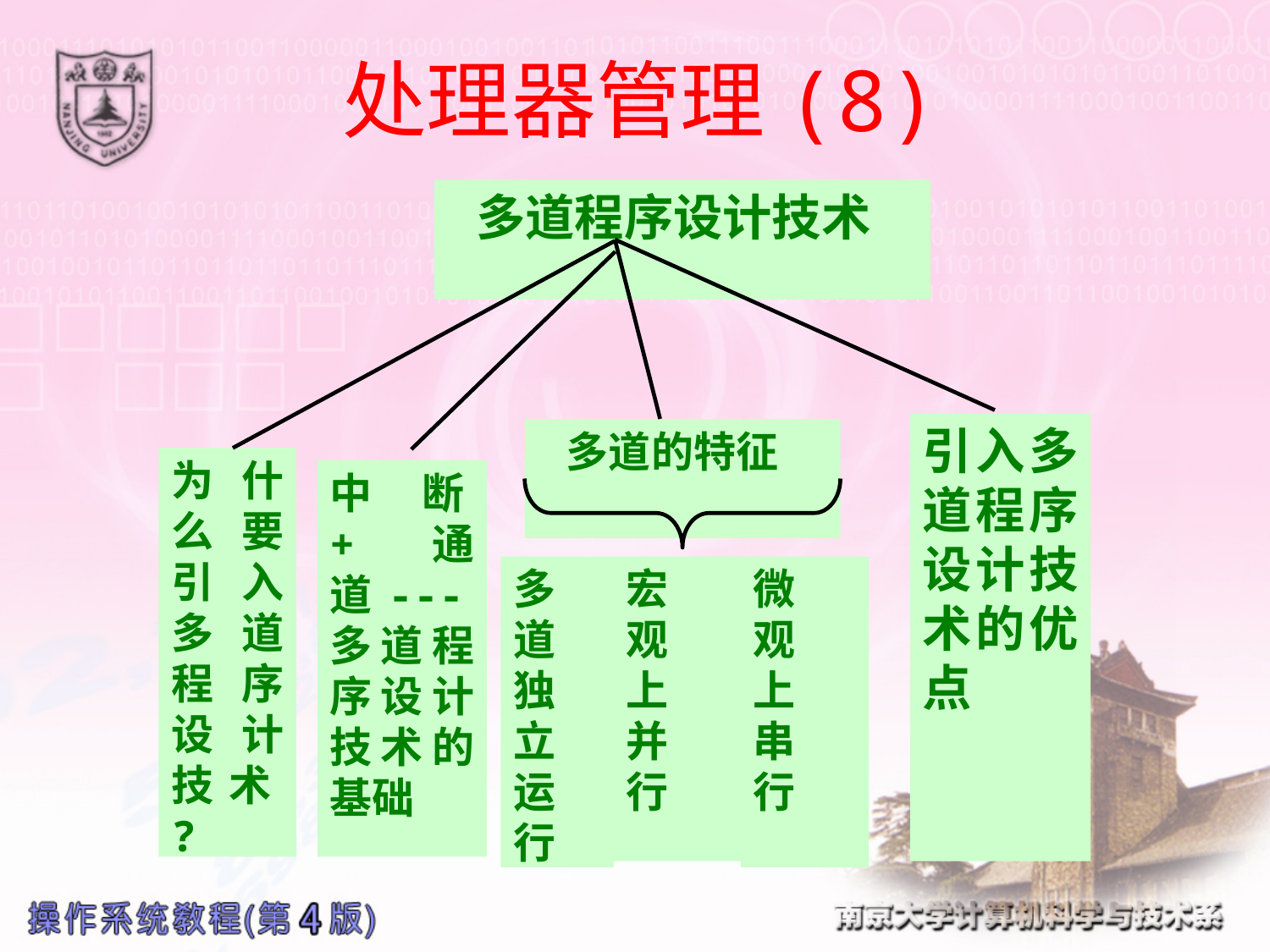

# 处理器管理(8)
  多道程序设计技术

引入多道程序设计技术的优点
  多道的特征
为什么要引入多道程序设计技 术  ?
中断+通道---多道程序设计技术的基础
多
道
独
立
运
行
宏
观
上
并
行
微
观
上
串
行